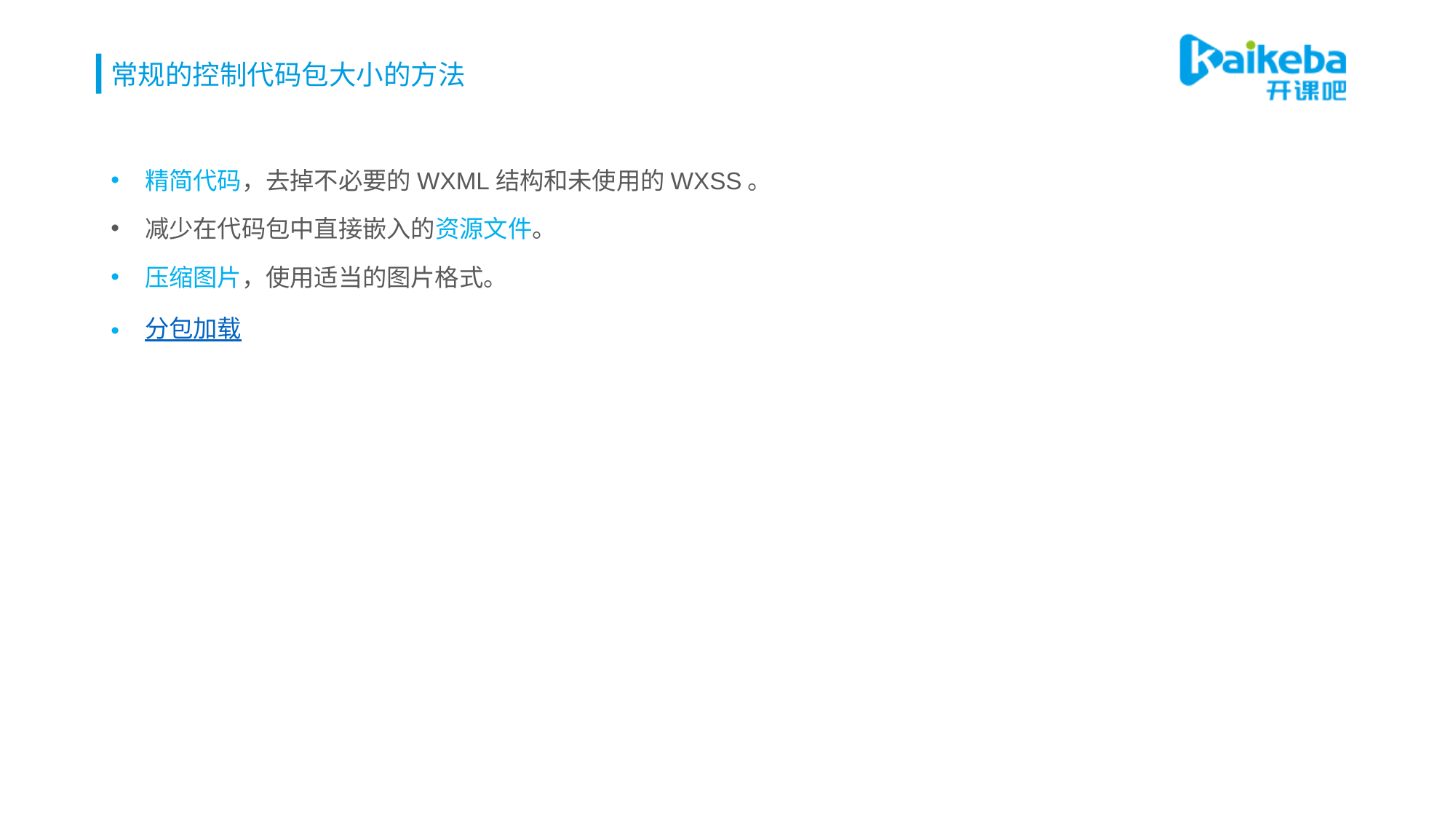

# 常规的控制代码包大小的方法
精简代码，去掉不必要的WXML结构和未使用的WXSS。
减少在代码包中直接嵌入的资源文件。
压缩图片，使用适当的图片格式。
分包加载